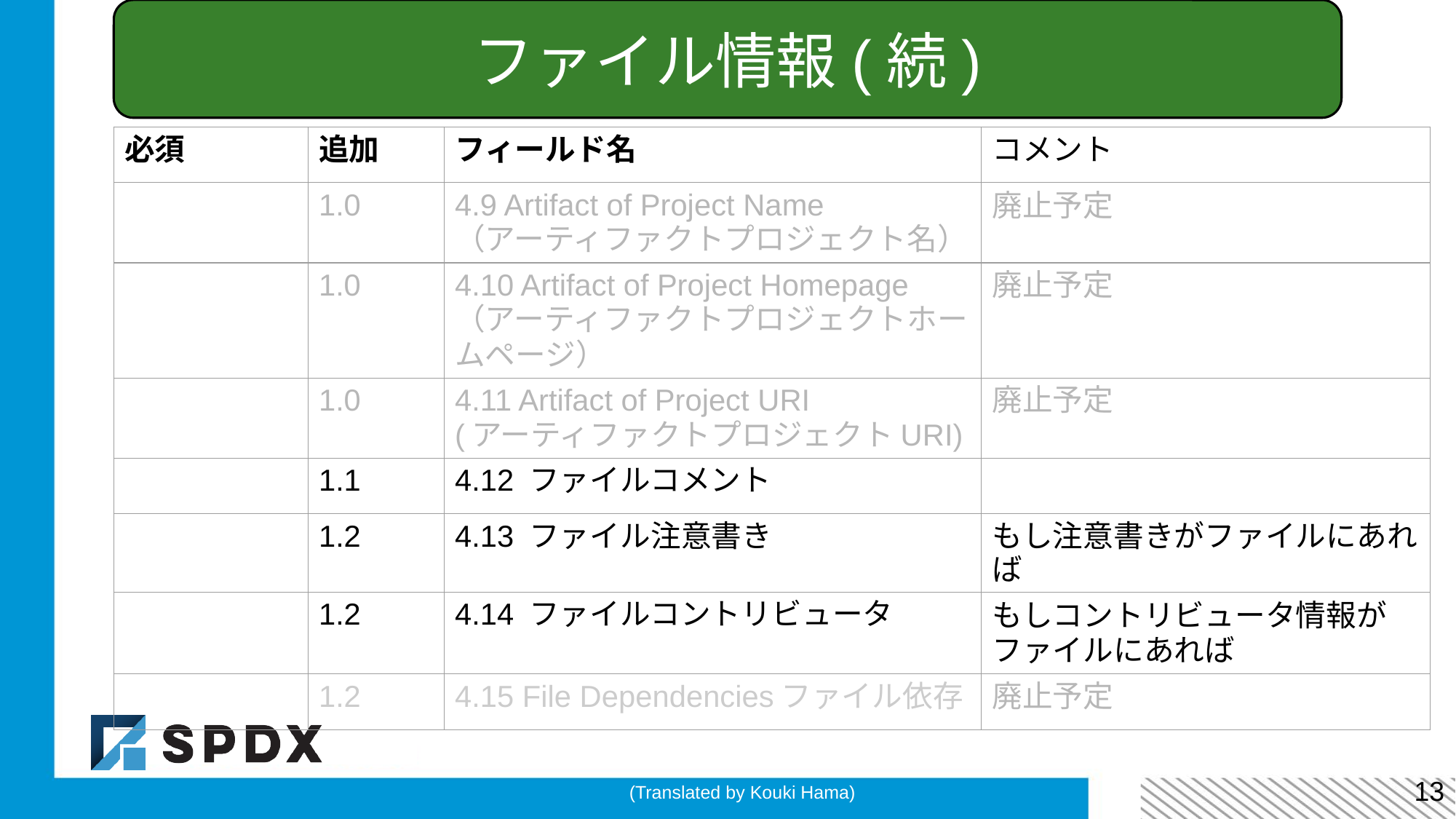

ファイル情報(続)
| 必須 | 追加 | フィールド名 | コメント |
| --- | --- | --- | --- |
|  | 1.0 | 4.9 Artifact of Project Name （アーティファクトプロジェクト名） | 廃止予定 |
|  | 1.0 | 4.10 Artifact of Project Homepage （アーティファクトプロジェクトホームページ） | 廃止予定 |
|  | 1.0 | 4.11 Artifact of Project URI (アーティファクトプロジェクトURI) | 廃止予定 |
|  | 1.1 | 4.12 ファイルコメント |  |
|  | 1.2 | 4.13 ファイル注意書き | もし注意書きがファイルにあれば |
|  | 1.2 | 4.14 ファイルコントリビュータ | もしコントリビュータ情報がファイルにあれば |
|  | 1.2 | 4.15 File Dependenciesファイル依存 | 廃止予定 |

(Translated by Kouki Hama)